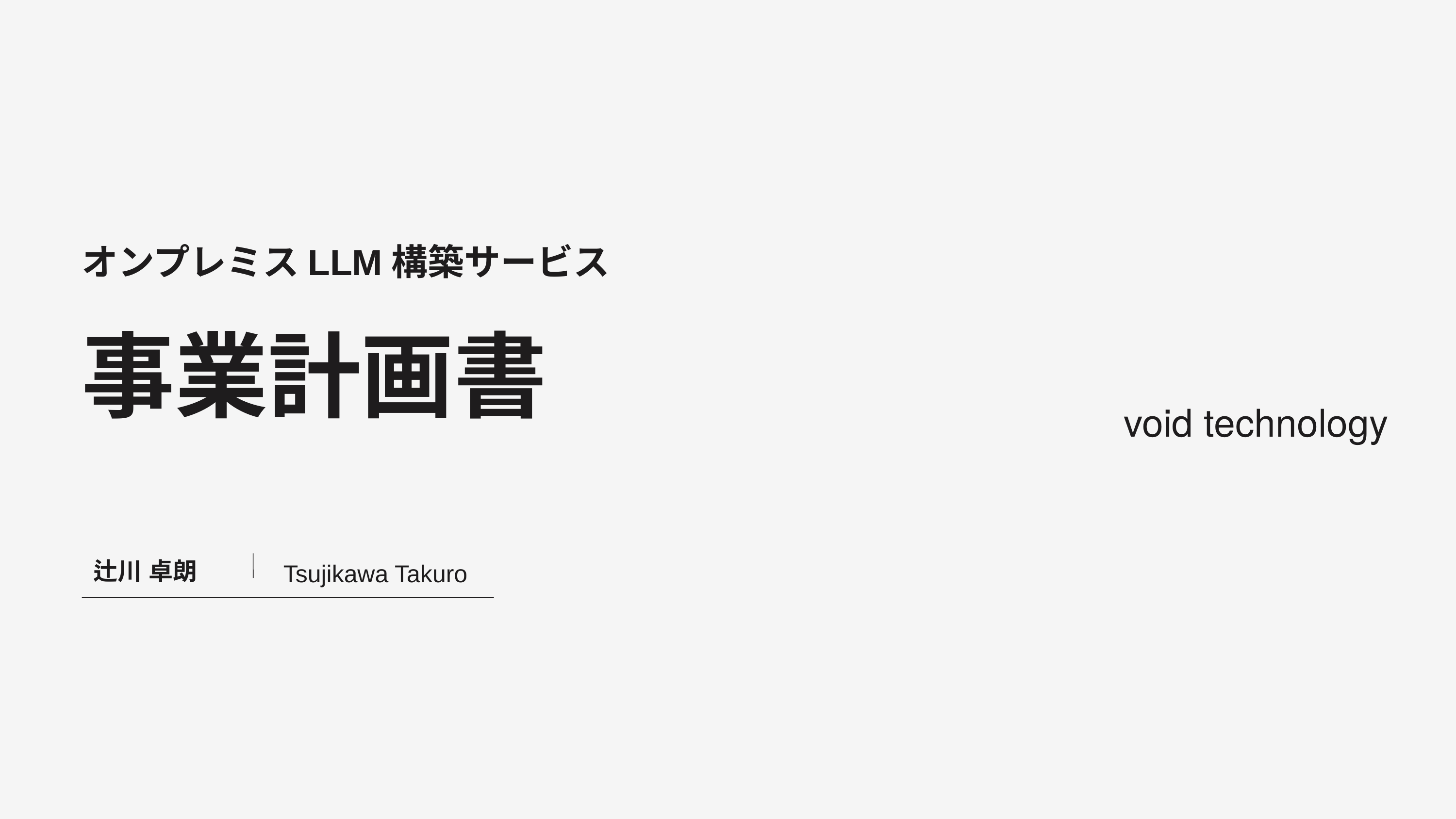

オンプレミスLLM構築サービス
事業計画書
void technology
辻川 卓朗
Tsujikawa Takuro